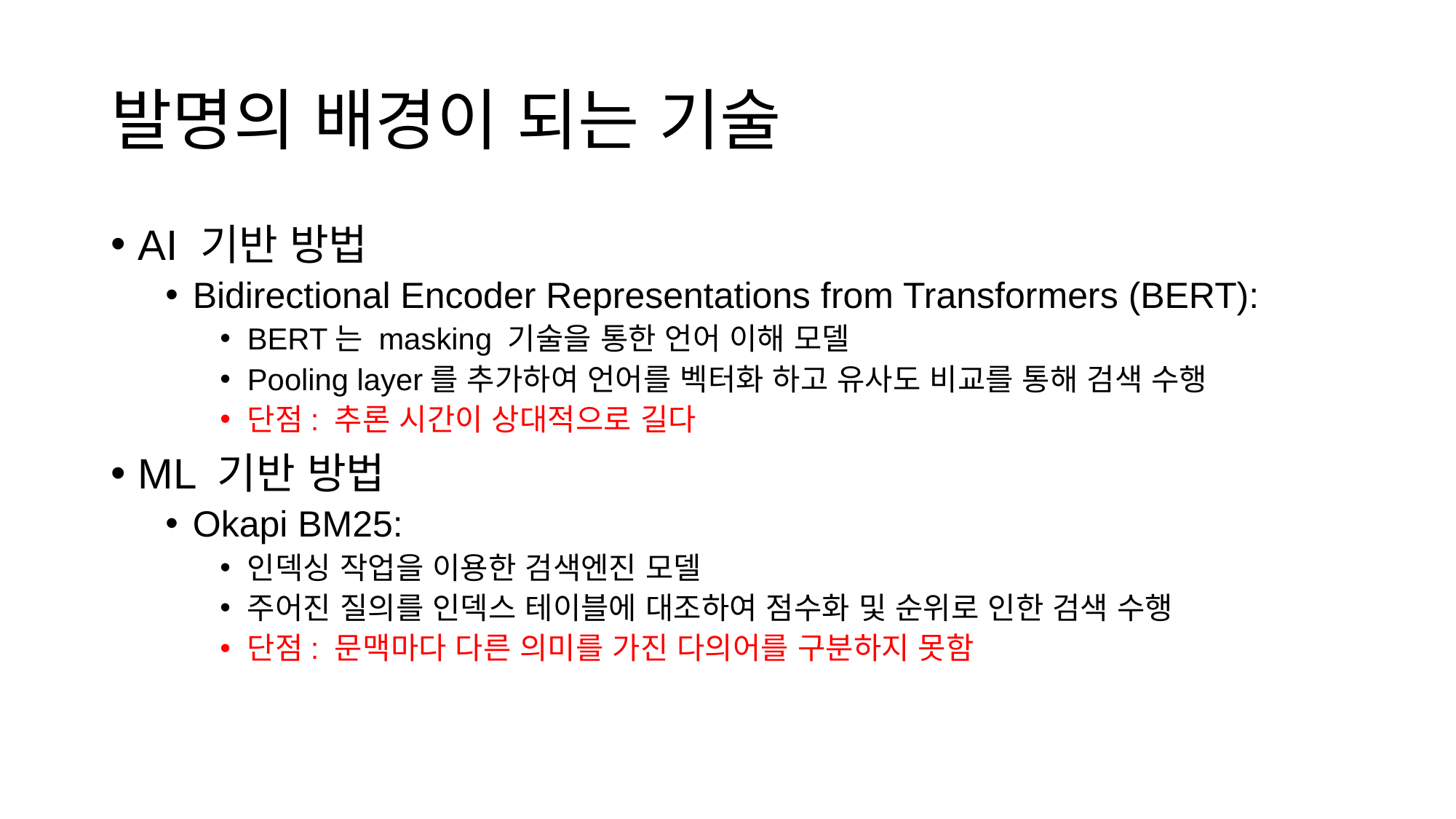

# 발명의 배경이 되는 기술
AI 기반 방법
Bidirectional Encoder Representations from Transformers (BERT):
BERT는 masking 기술을 통한 언어 이해 모델
Pooling layer를 추가하여 언어를 벡터화 하고 유사도 비교를 통해 검색 수행
단점: 추론 시간이 상대적으로 길다
ML 기반 방법
Okapi BM25:
인덱싱 작업을 이용한 검색엔진 모델
주어진 질의를 인덱스 테이블에 대조하여 점수화 및 순위로 인한 검색 수행
단점: 문맥마다 다른 의미를 가진 다의어를 구분하지 못함